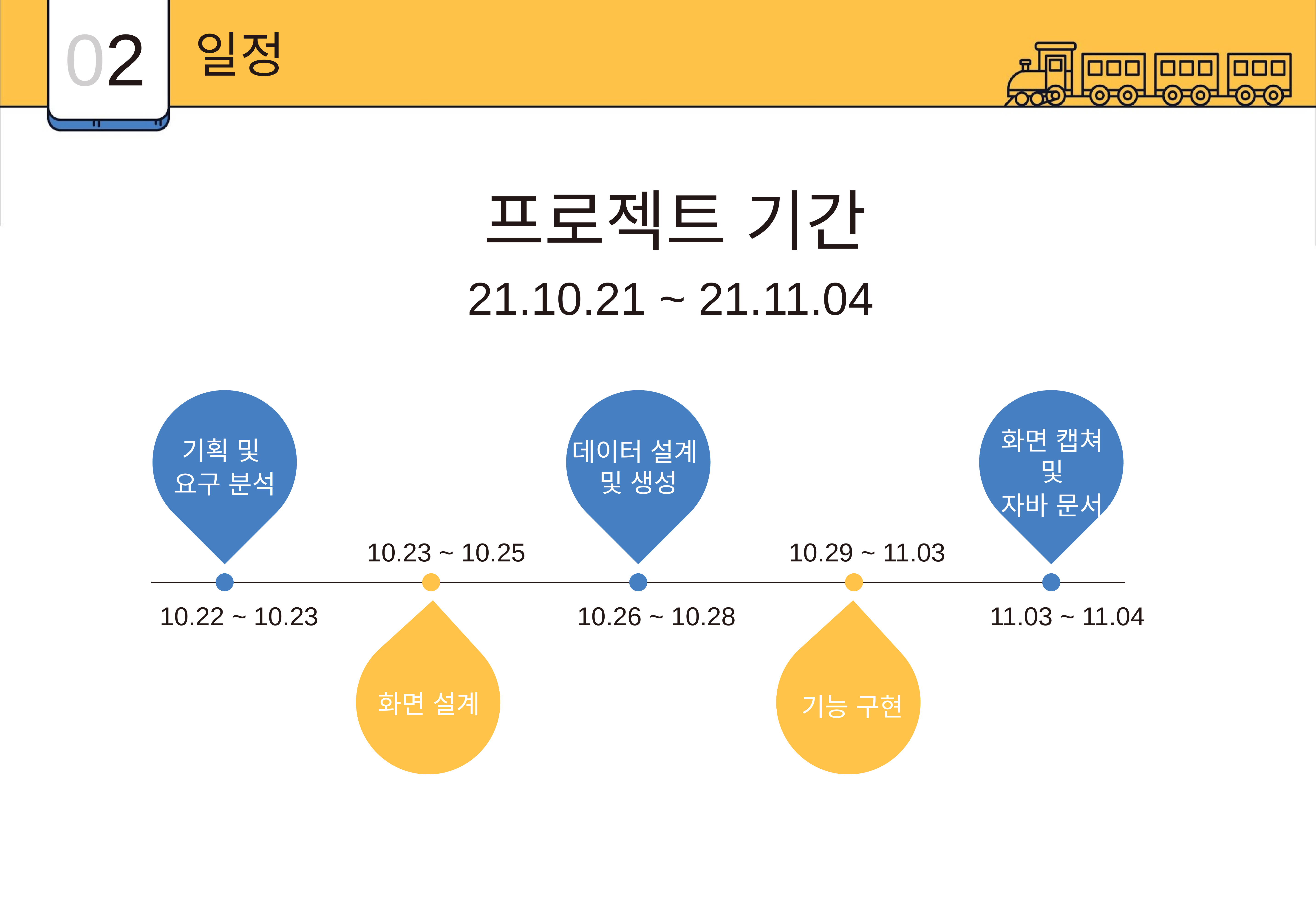

02
일정

 프로젝트 기간
  21.10.21 ~ 21.11.04

10.23 ~ 10.25

10.29 ~ 11.03

10.22 ~ 10.23

 10.26 ~ 10.28

11.03 ~ 11.04

데이터 설계
및 생성
기획 및
요구 분석
화면 캡쳐 및
자바 문서
화면 설계
기능 구현